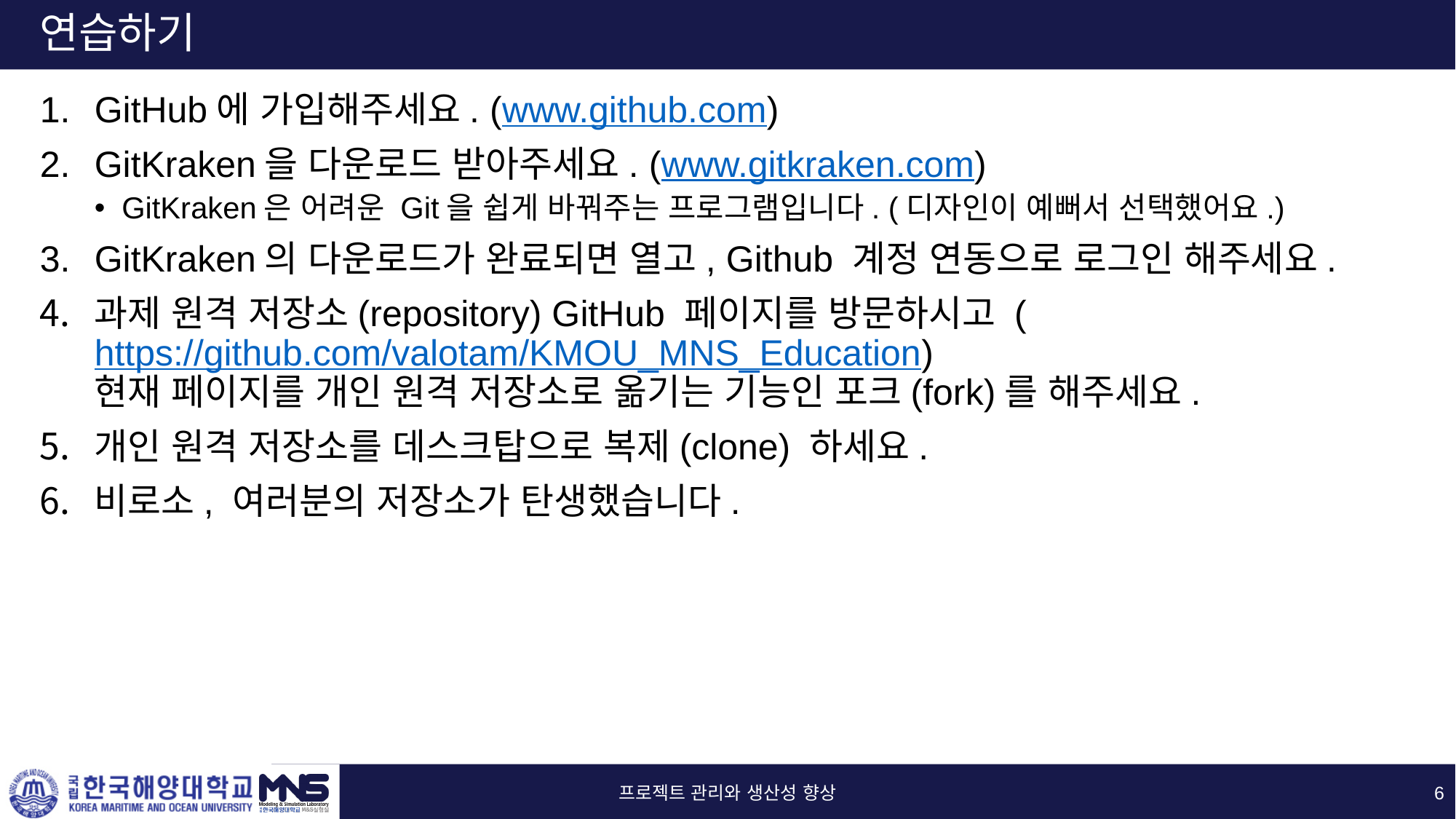

# 연습하기
GitHub에 가입해주세요. (www.github.com)
GitKraken을 다운로드 받아주세요. (www.gitkraken.com)
GitKraken은 어려운 Git을 쉽게 바꿔주는 프로그램입니다. (디자인이 예뻐서 선택했어요.)
GitKraken의 다운로드가 완료되면 열고, Github 계정 연동으로 로그인 해주세요.
과제 원격 저장소(repository) GitHub 페이지를 방문하시고 (https://github.com/valotam/KMOU_MNS_Education)
현재 페이지를 개인 원격 저장소로 옮기는 기능인 포크(fork)를 해주세요.
개인 원격 저장소를 데스크탑으로 복제(clone) 하세요.
비로소, 여러분의 저장소가 탄생했습니다.
프로젝트 관리와 생산성 향상
6